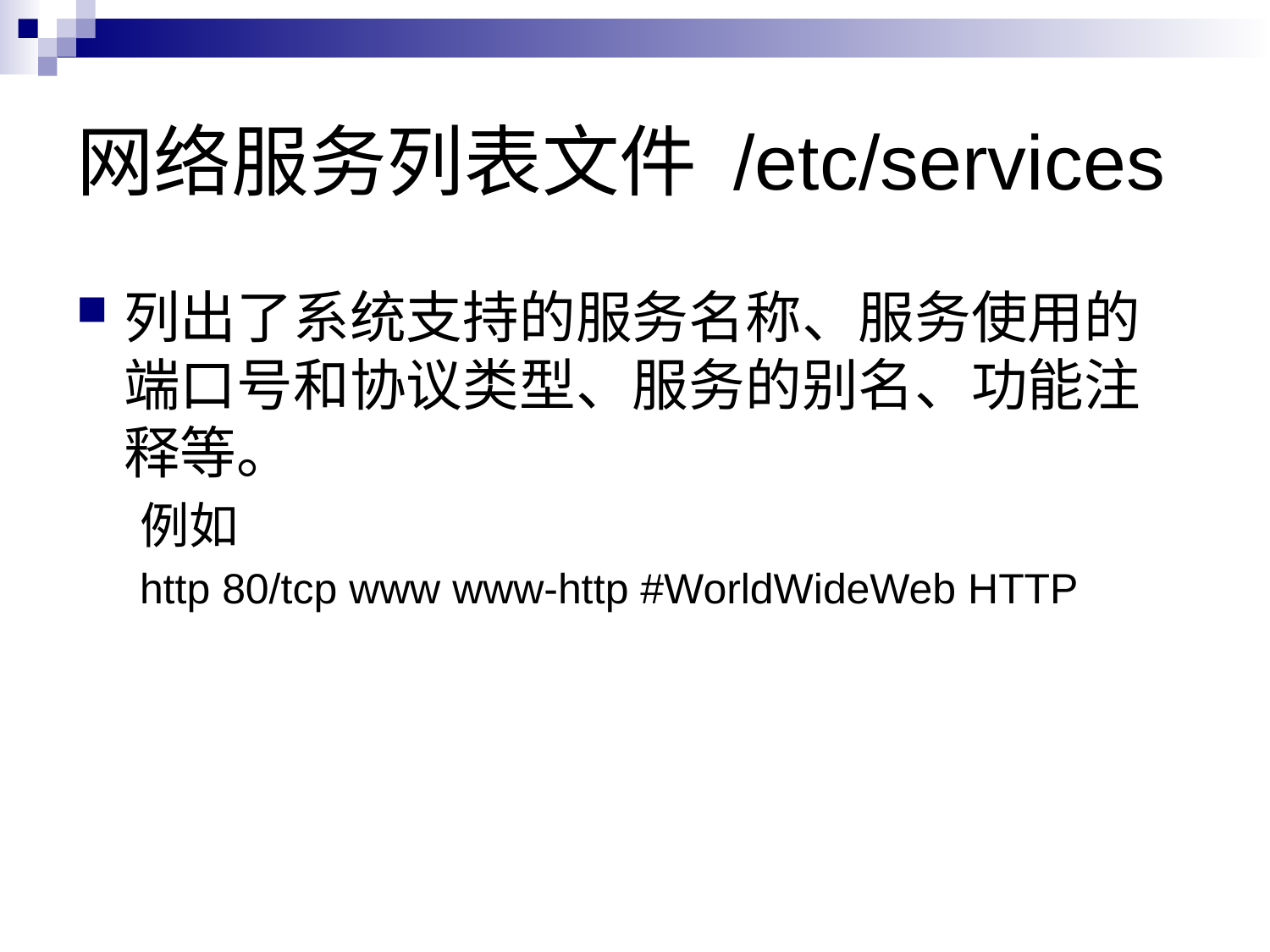

# 网络服务列表文件 /etc/services
列出了系统支持的服务名称、服务使用的端口号和协议类型、服务的别名、功能注释等。
例如
http 80/tcp www www-http #WorldWideWeb HTTP